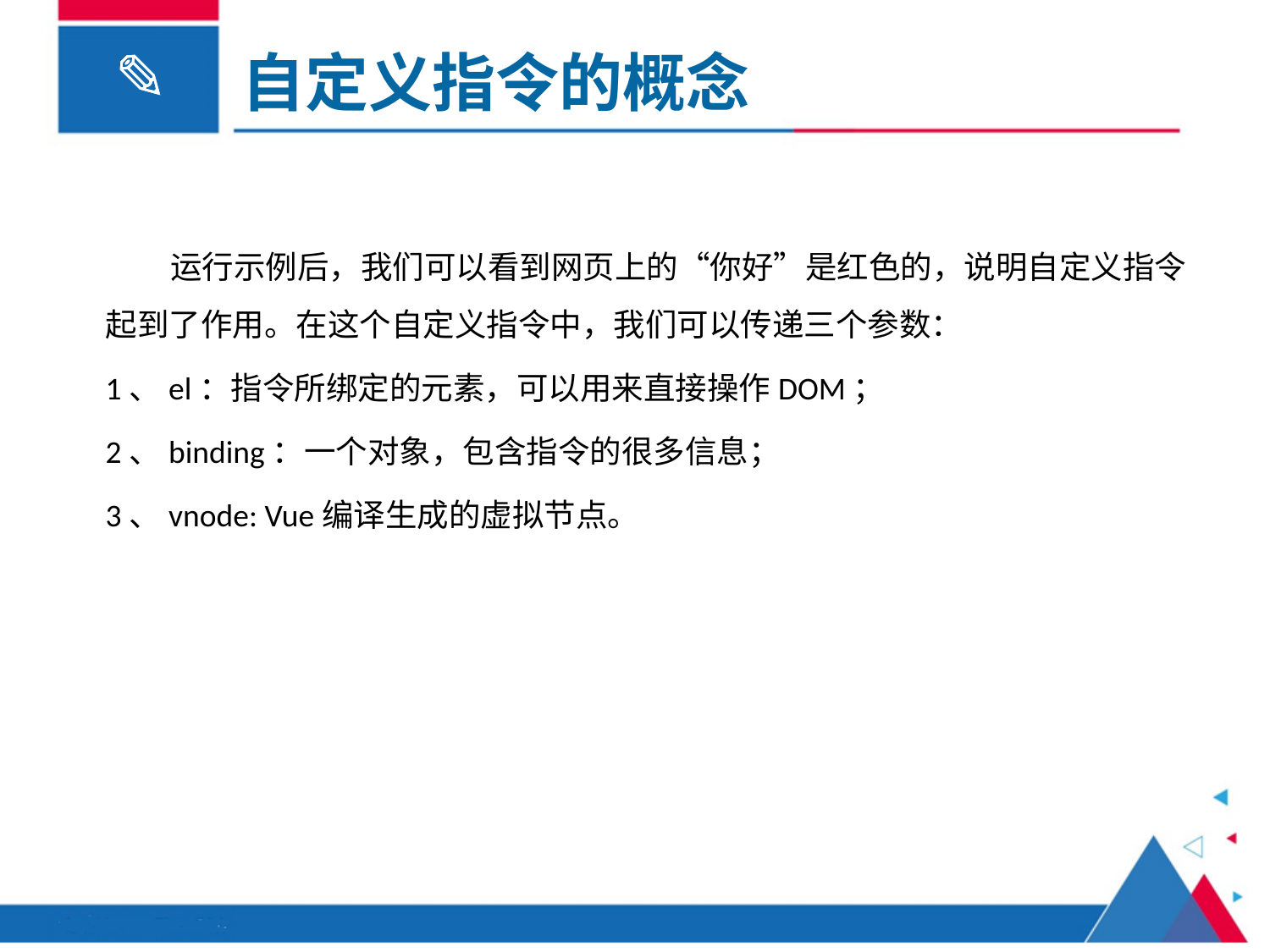

自定义指令的概念
        运行示例后，我们可以看到网页上的“你好”是红色的，说明自定义指令起到了作用。在这个自定义指令中，我们可以传递三个参数：
1、el：指令所绑定的元素，可以用来直接操作DOM；
2、binding：一个对象，包含指令的很多信息；
3、vnode: Vue编译生成的虚拟节点。